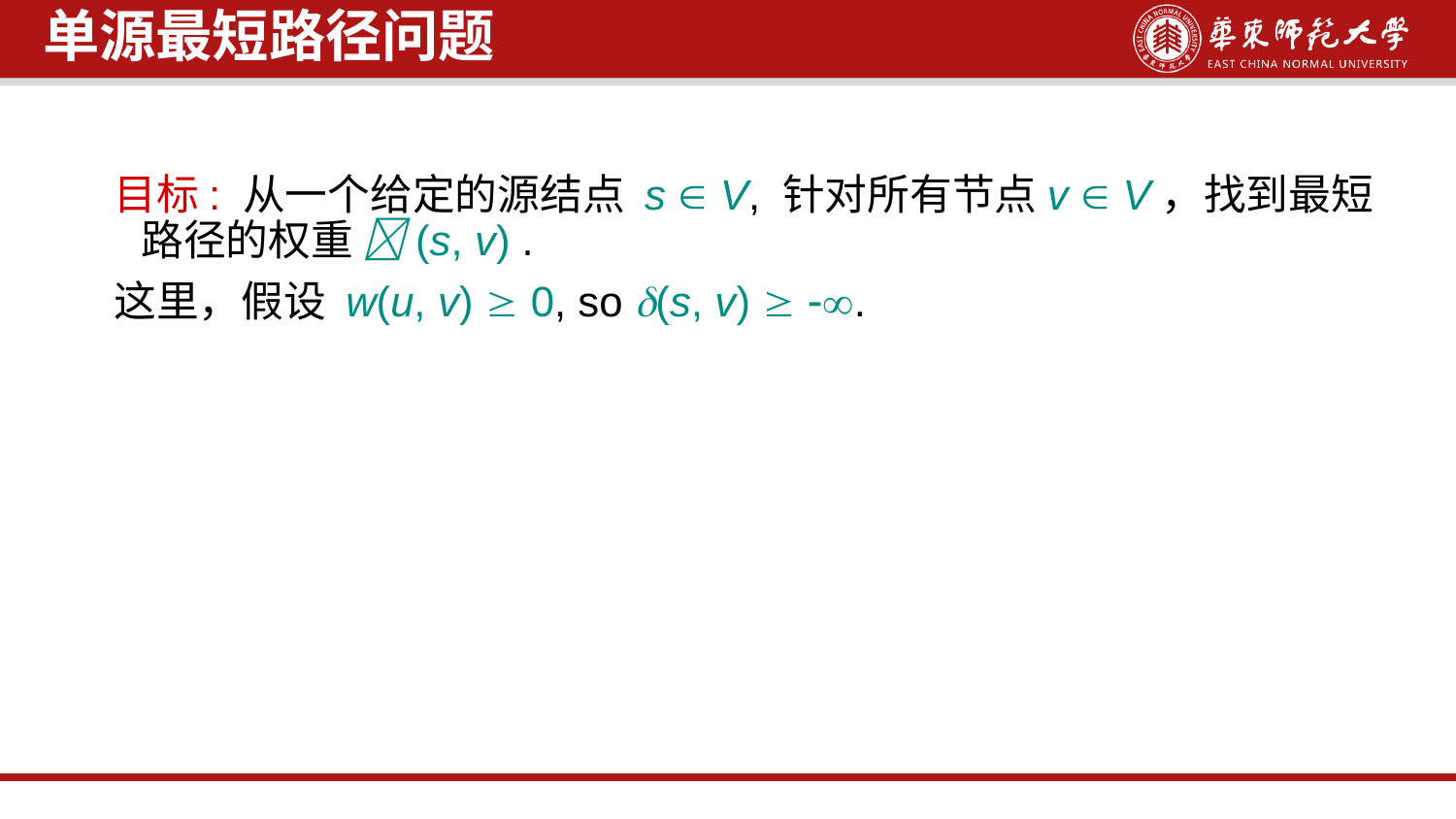

33
单源最短路径问题
目标: 从一个给定的源结点 s ∈ V, 针对所有节点v ∈ V，找到最短路径的权重 δ(s, v) .
这里，假设 w(u, v) ≥ 0, so δ(s, v) ≥ −∞.